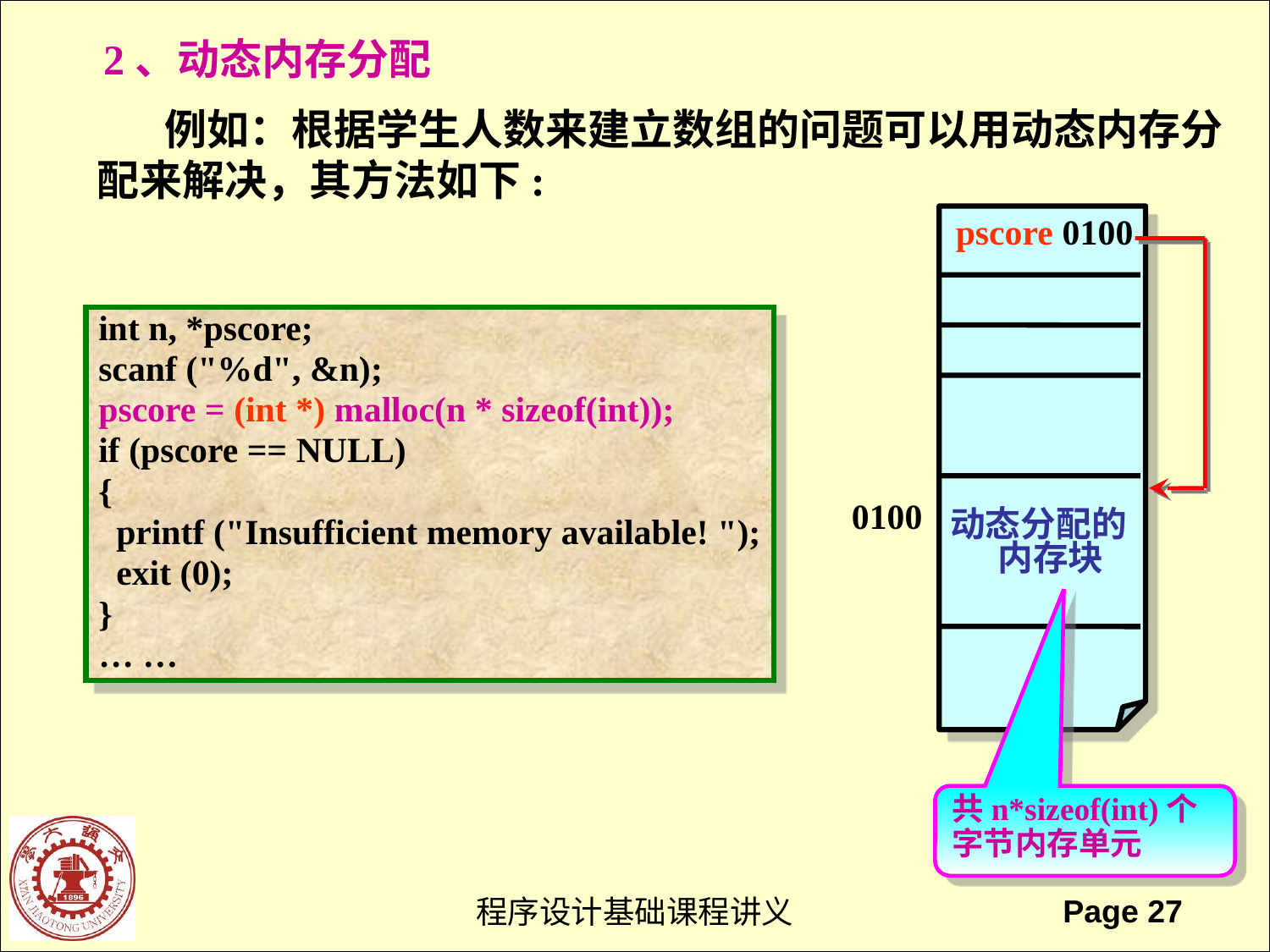

2、动态内存分配
      例如：根据学生人数来建立数组的问题可以用动态内存分配来解决，其方法如下:

0100
动态分配的内存块

pscore 0100

int n, *pscore;
scanf ("%d", &n);
pscore = (int *) malloc(n * sizeof(int));
if (pscore == NULL)
{
  printf ("Insufficient memory available! ");
  exit (0);
}
… …
共n*sizeof(int)个
字节内存单元